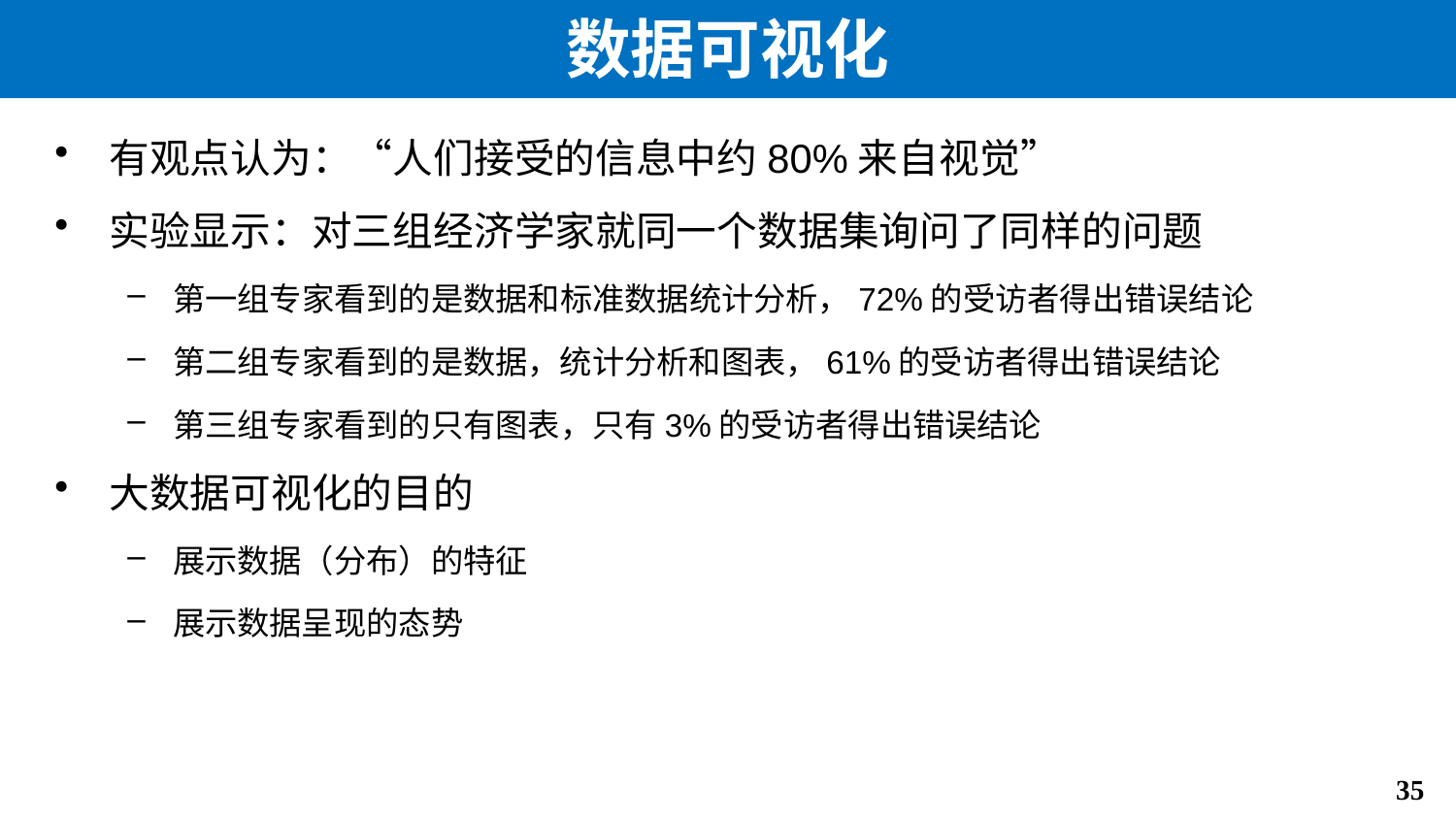

# 数据可视化
有观点认为：“人们接受的信息中约80%来自视觉”
实验显示：对三组经济学家就同一个数据集询问了同样的问题
第一组专家看到的是数据和标准数据统计分析，72%的受访者得出错误结论
第二组专家看到的是数据，统计分析和图表，61%的受访者得出错误结论
第三组专家看到的只有图表，只有3%的受访者得出错误结论
大数据可视化的目的
展示数据（分布）的特征
展示数据呈现的态势